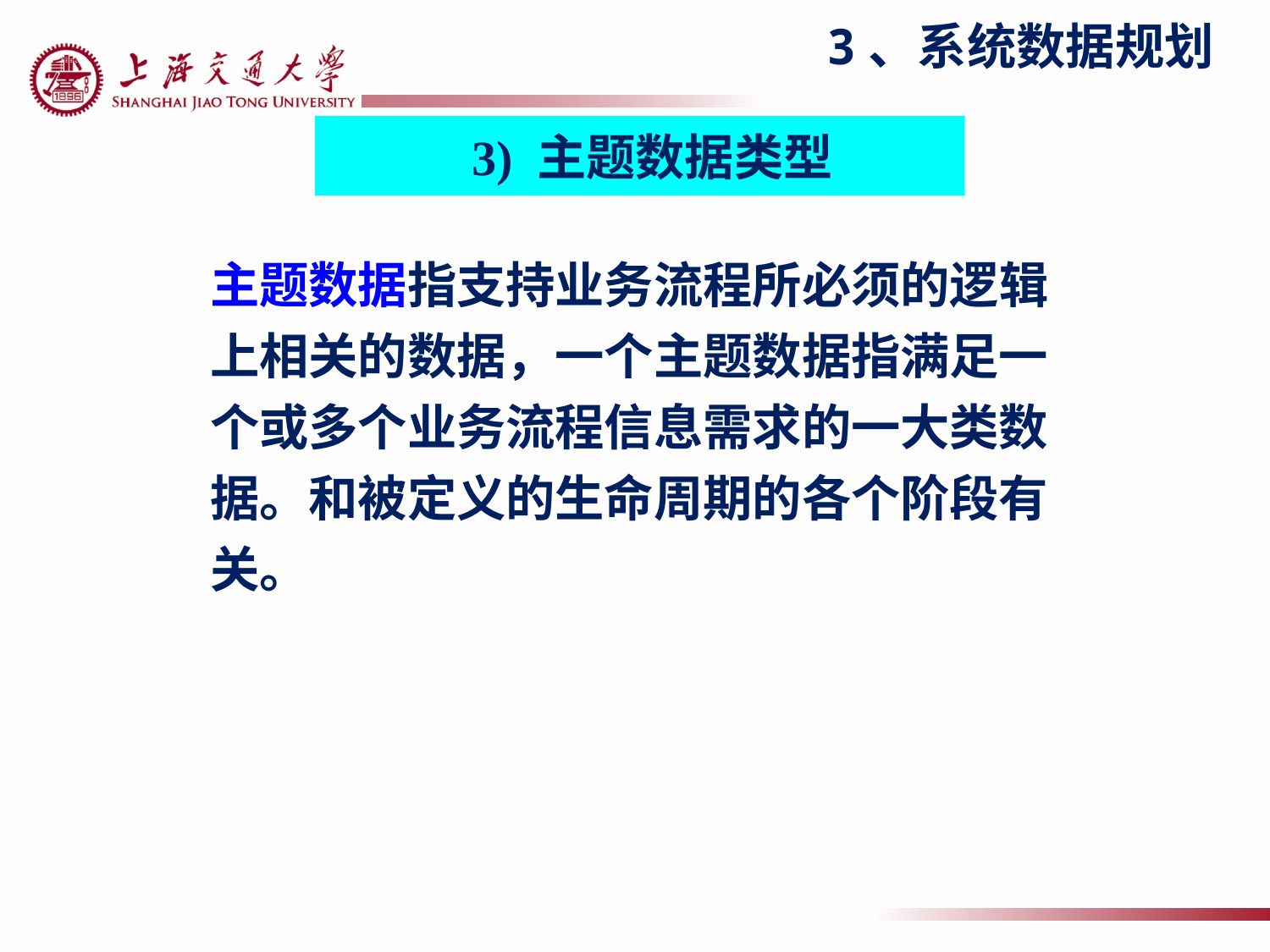

# 3、系统数据规划
  3) 主题数据类型
	主题数据指支持业务流程所必须的逻辑上相关的数据，一个主题数据指满足一个或多个业务流程信息需求的一大类数据。和被定义的生命周期的各个阶段有关。

119